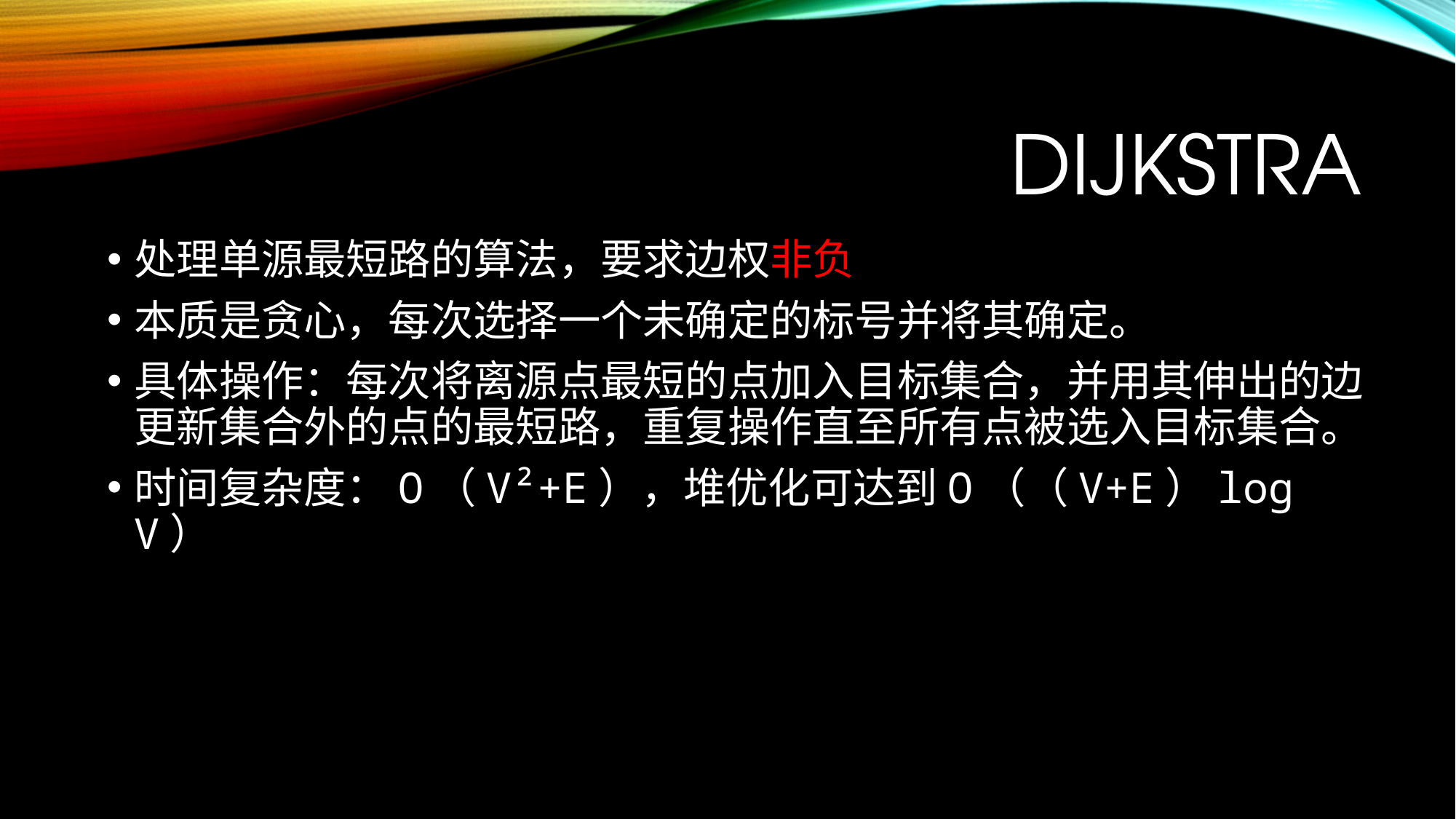

# Dijkstra
处理单源最短路的算法，要求边权非负
本质是贪心，每次选择一个未确定的标号并将其确定。
具体操作：每次将离源点最短的点加入目标集合，并用其伸出的边更新集合外的点的最短路，重复操作直至所有点被选入目标集合。
时间复杂度：O（V²+E），堆优化可达到O（（V+E）log V）